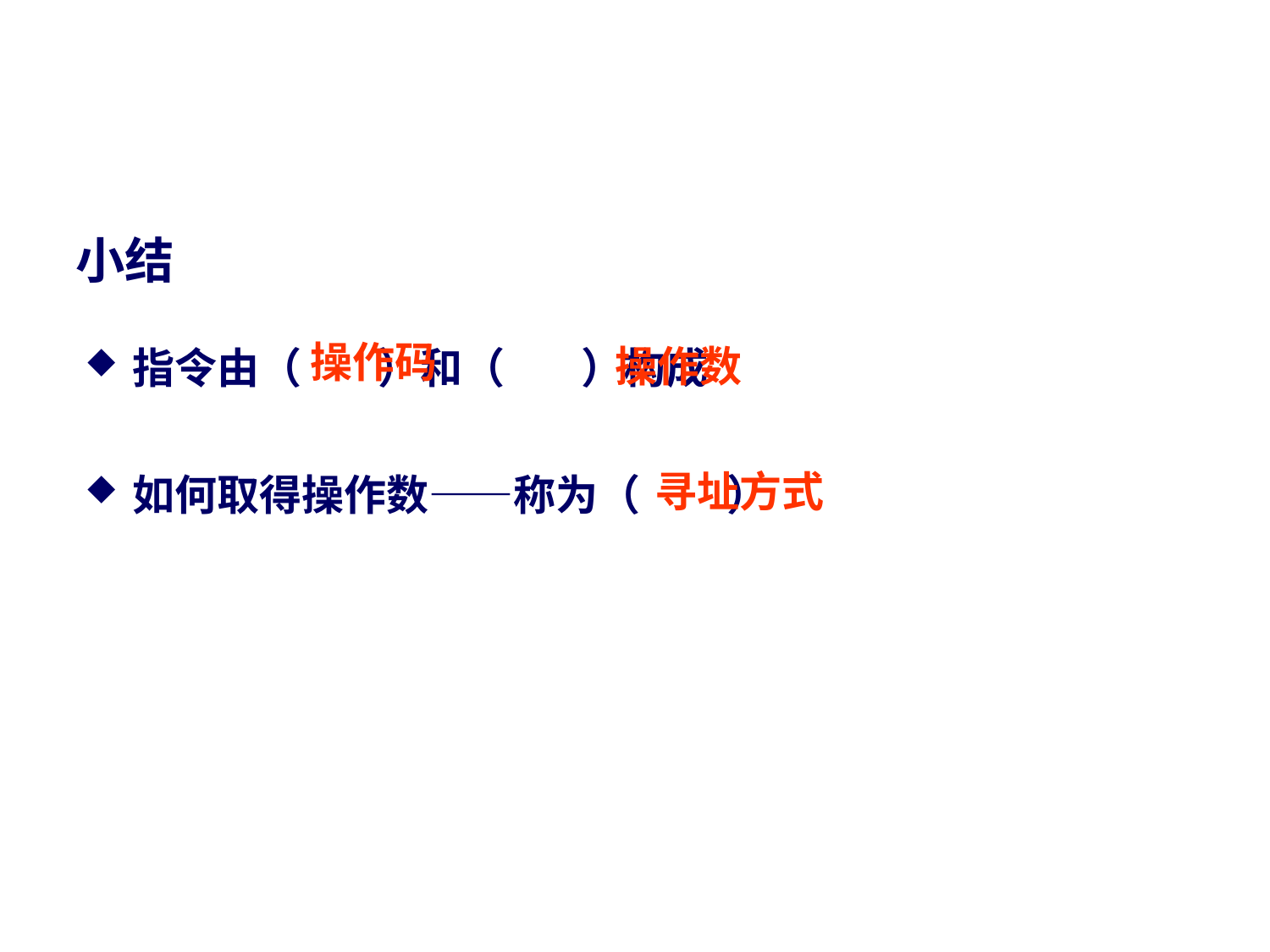

#
小结
指令由（        ）和（        ）构成
操作码
操作数
如何取得操作数——称为（         ）
寻址方式